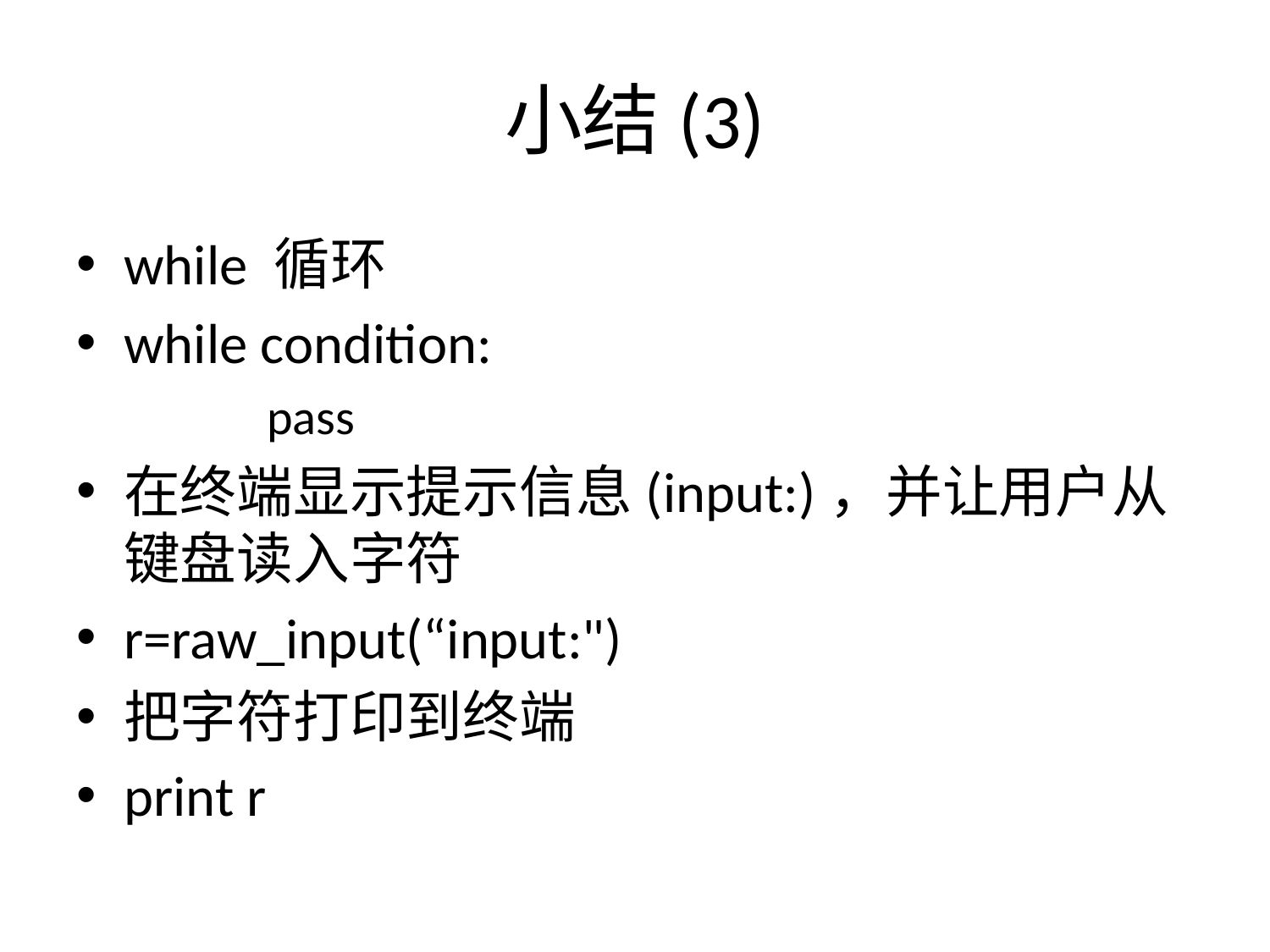

# 小结(3)
while 循环
while condition:
	pass
在终端显示提示信息(input:)，并让用户从键盘读入字符
r=raw_input(“input:")
把字符打印到终端
print r